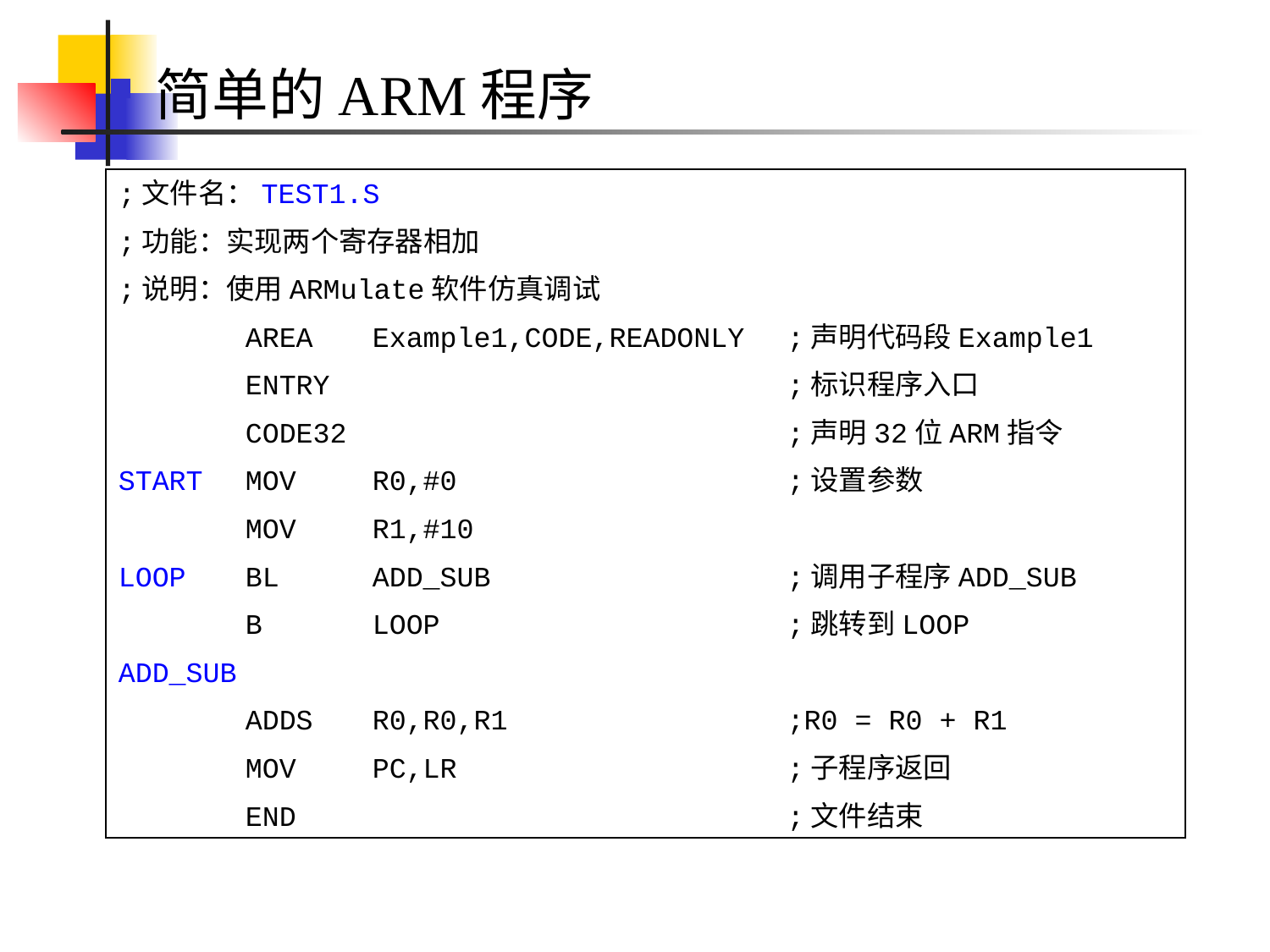

简单的ARM程序
;文件名：TEST1.S
;功能：实现两个寄存器相加
;说明：使用ARMulate软件仿真调试
	AREA	Example1,CODE,READONLY	  ;声明代码段Example1
	ENTRY				  ;标识程序入口
	CODE32				  ;声明32位ARM指令
START 	MOV	R0,#0			  ;设置参数
 	MOV	R1,#10
LOOP	BL	ADD_SUB	    		  ;调用子程序ADD_SUB
	B	LOOP			  ;跳转到LOOP
ADD_SUB
	ADDS	R0,R0,R1		  ;R0 = R0 + R1
	MOV	PC,LR	     		  ;子程序返回
	END				  ;文件结束